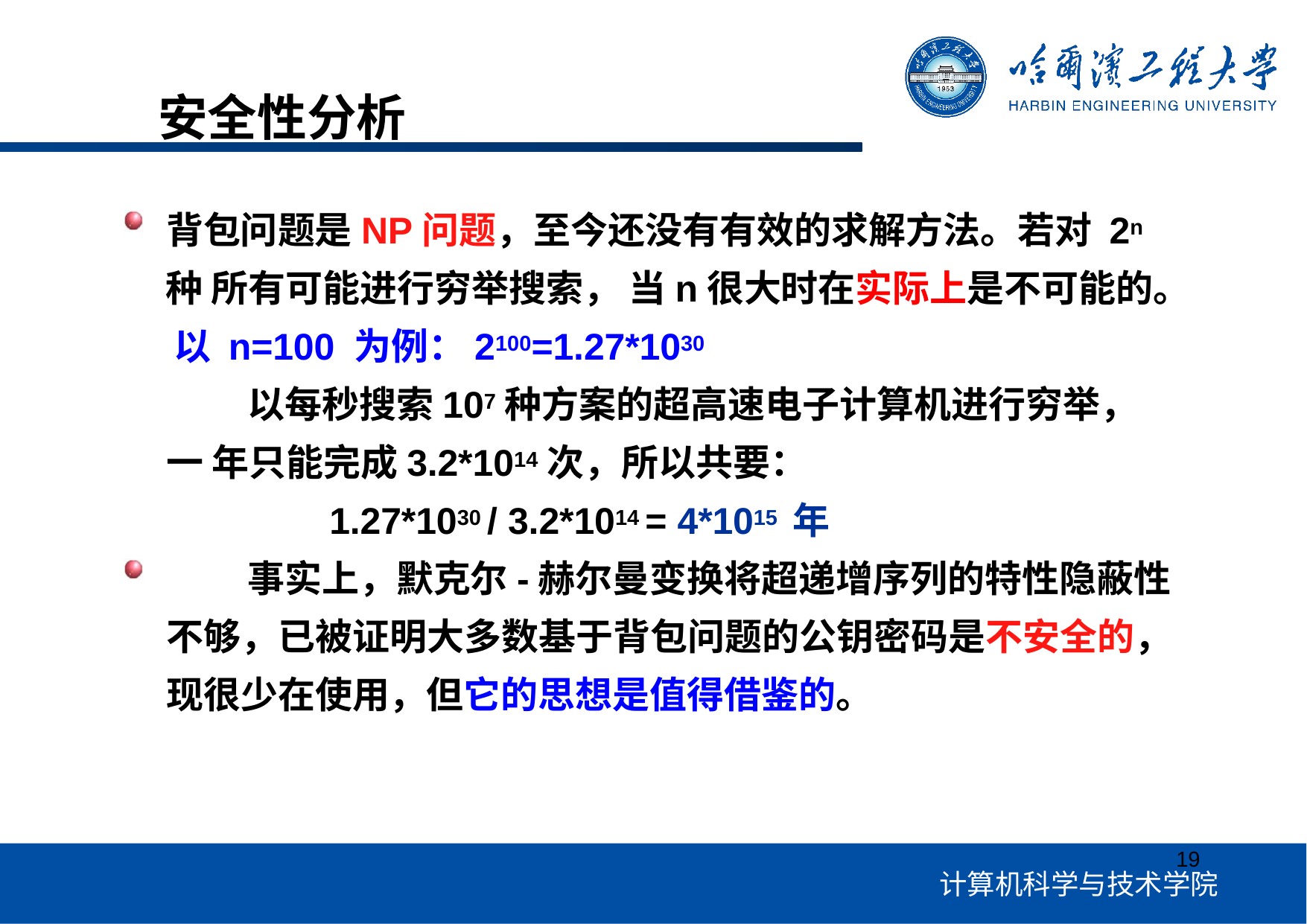

# 安全性分析
背包问题是NP问题，至今还没有有效的求解方法。若对 2n 种 所有可能进行穷举搜索， 当n很大时在实际上是不可能的。 以 n=100 为例：2100=1.27*1030
以每秒搜索107种方案的超高速电子计算机进行穷举，一 年只能完成3.2*1014次，所以共要：
1.27*1030 / 3.2*1014 = 4*1015 年
事实上，默克尔-赫尔曼变换将超递增序列的特性隐蔽性不够，已被证明大多数基于背包问题的公钥密码是不安全的，现很少在使用，但它的思想是值得借鉴的。

19